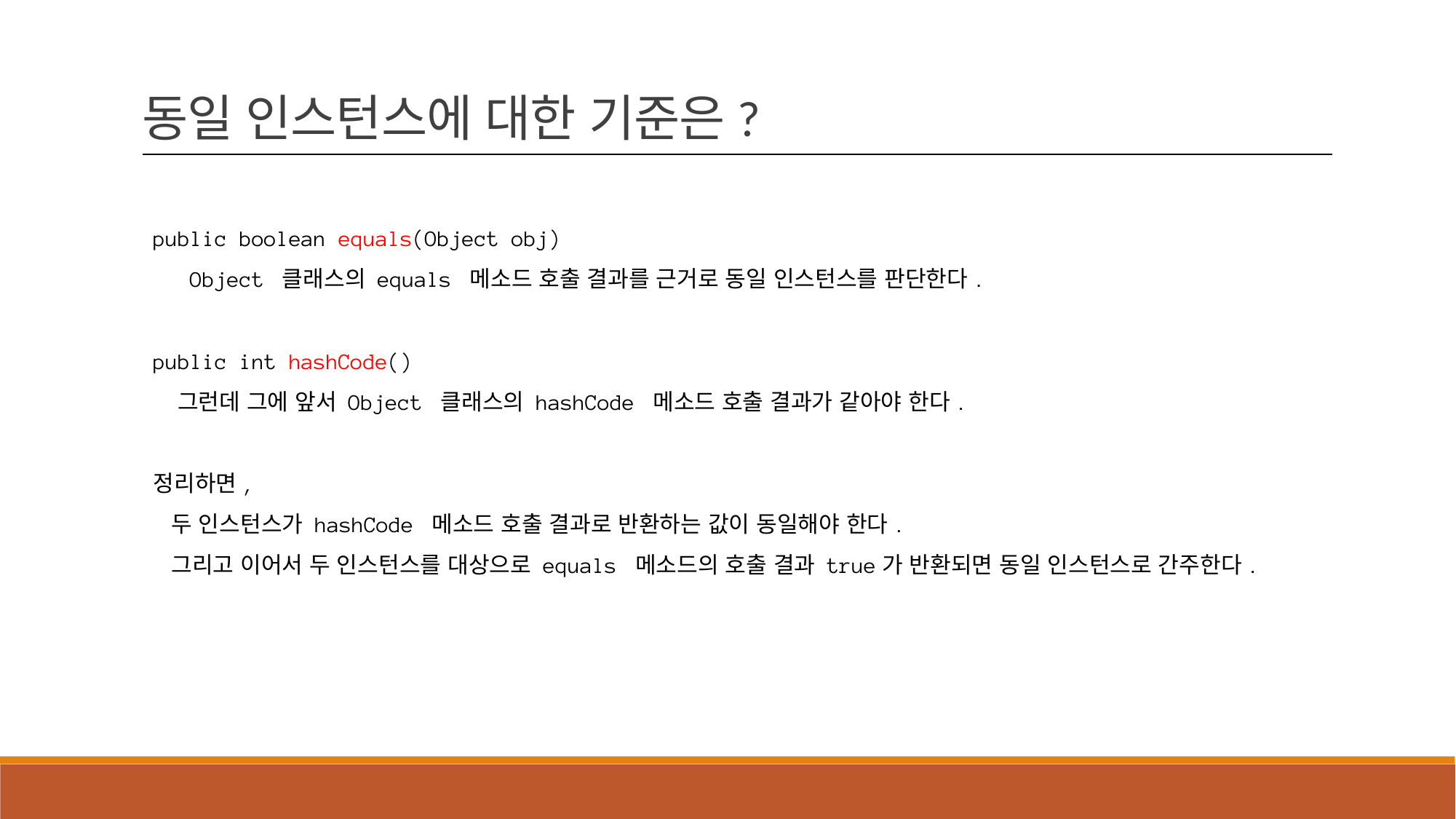

동일 인스턴스에 대한 기준은?
public boolean equals(Object obj)
   Object 클래스의 equals 메소드 호출 결과를 근거로 동일 인스턴스를 판단한다.

public int hashCode()
   그런데 그에 앞서 Object 클래스의 hashCode 메소드 호출 결과가 같아야 한다.

정리하면,
  두 인스턴스가 hashCode 메소드 호출 결과로 반환하는 값이 동일해야 한다.
  그리고 이어서 두 인스턴스를 대상으로 equals 메소드의 호출 결과 true가 반환되면 동일 인스턴스로 간주한다.